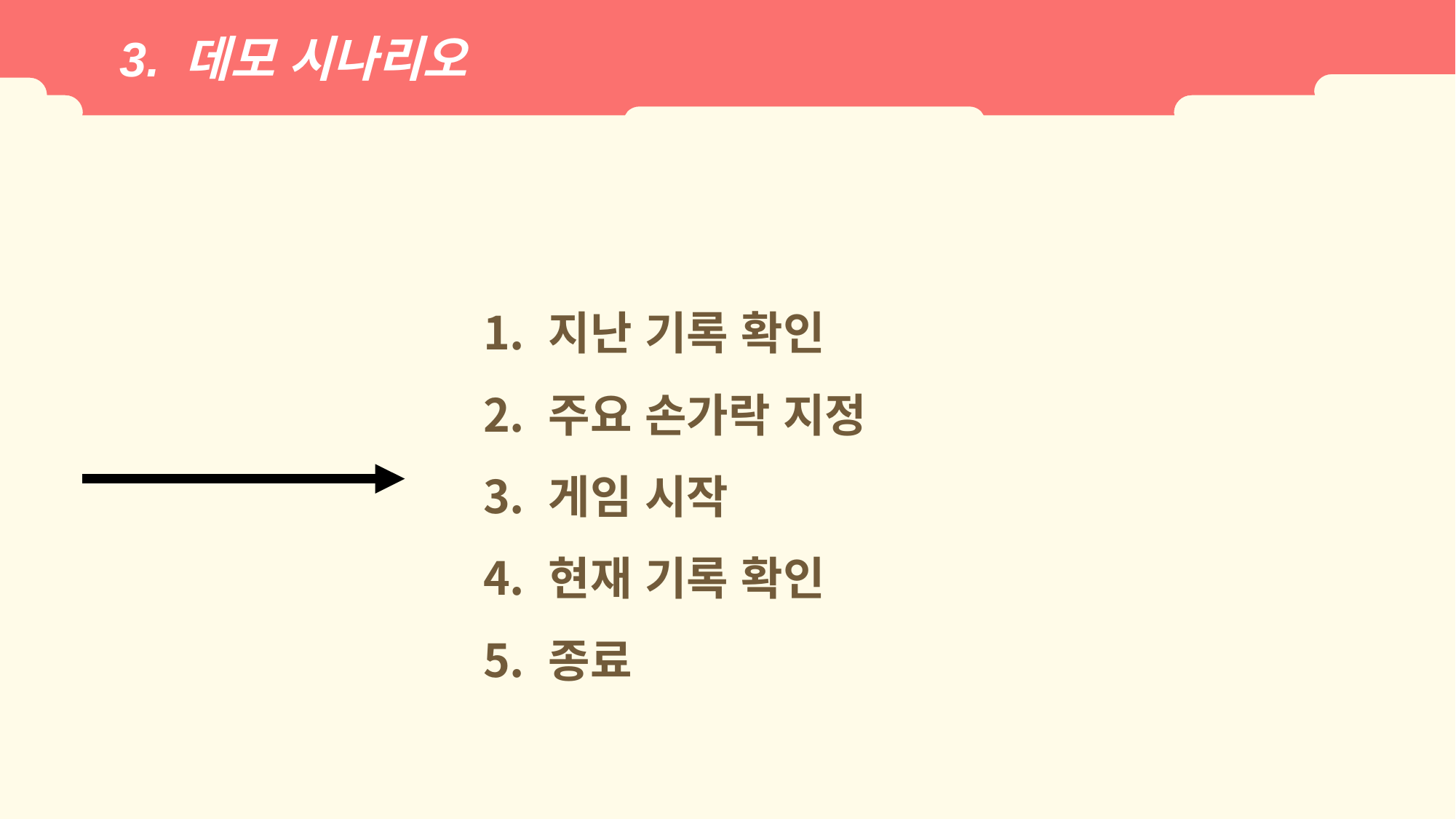

3. 데모 시나리오
 지난 기록 확인
 주요 손가락 지정
 게임 시작
 현재 기록 확인
 종료